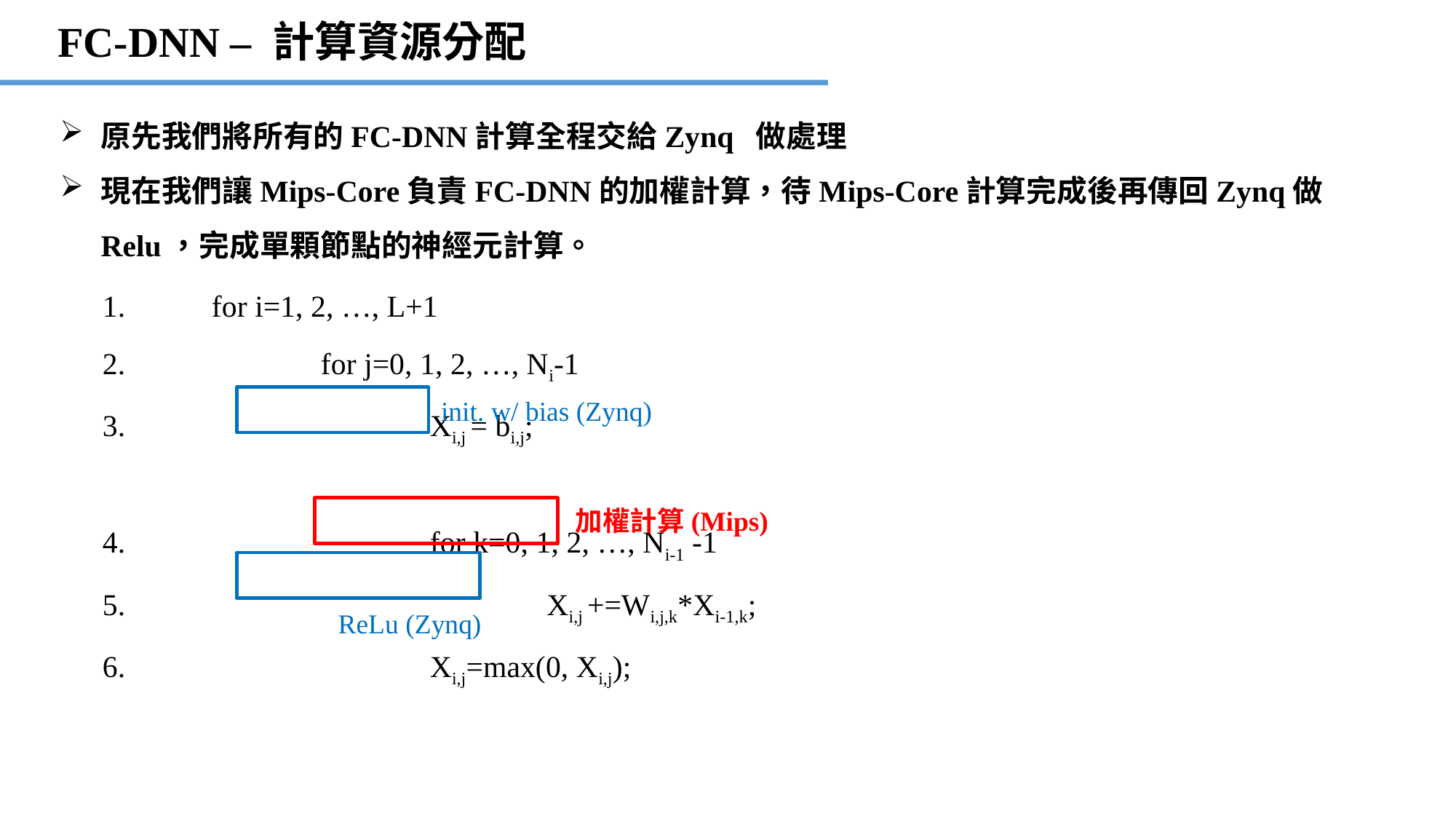

FC-DNN – 計算資源分配

原先我們將所有的FC-DNN計算全程交給Zynq	做處理
現在我們讓Mips-Core負責FC-DNN的加權計算，待Mips-Core計算完成後再傳回Zynq做Relu，完成單顆節點的神經元計算。
1.	for i=1, 2, …, L+1
2.		for j=0, 1, 2, …, Ni-1
3.			Xi,j = bi,j;
4.			for k=0, 1, 2, …, Ni-1 -1
5.				 Xi,j +=Wi,j,k*Xi-1,k;
6.			Xi,j=max(0, Xi,j);

init. w/ bias (Zynq)
加權計算(Mips)
ReLu (Zynq)